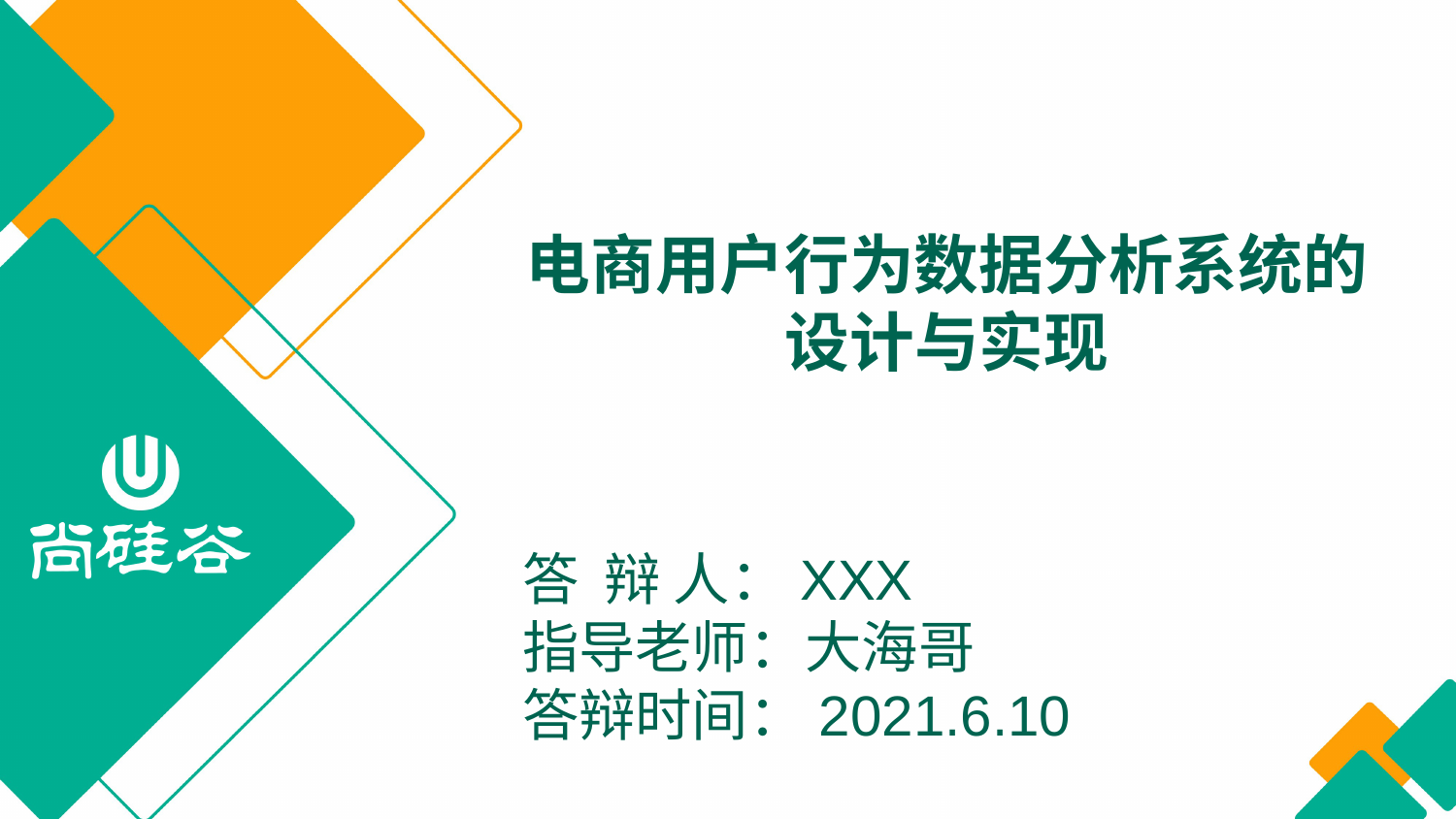

电商用户行为数据分析系统的设计与实现
答  辩 人：XXX
指导老师：大海哥
答辩时间：2021.6.10